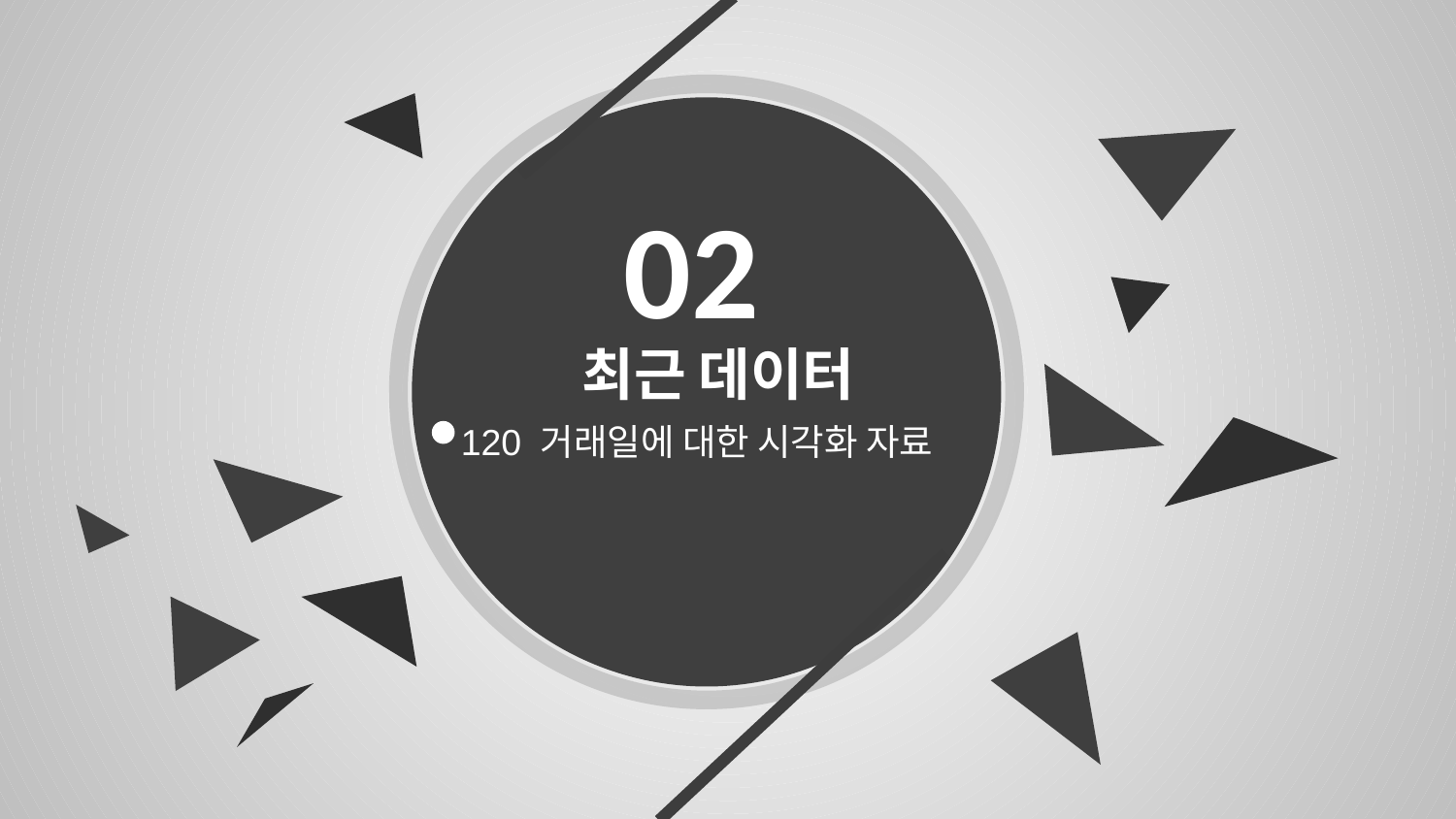

02

최근 데이터

120 거래일에 대한 시각화 자료